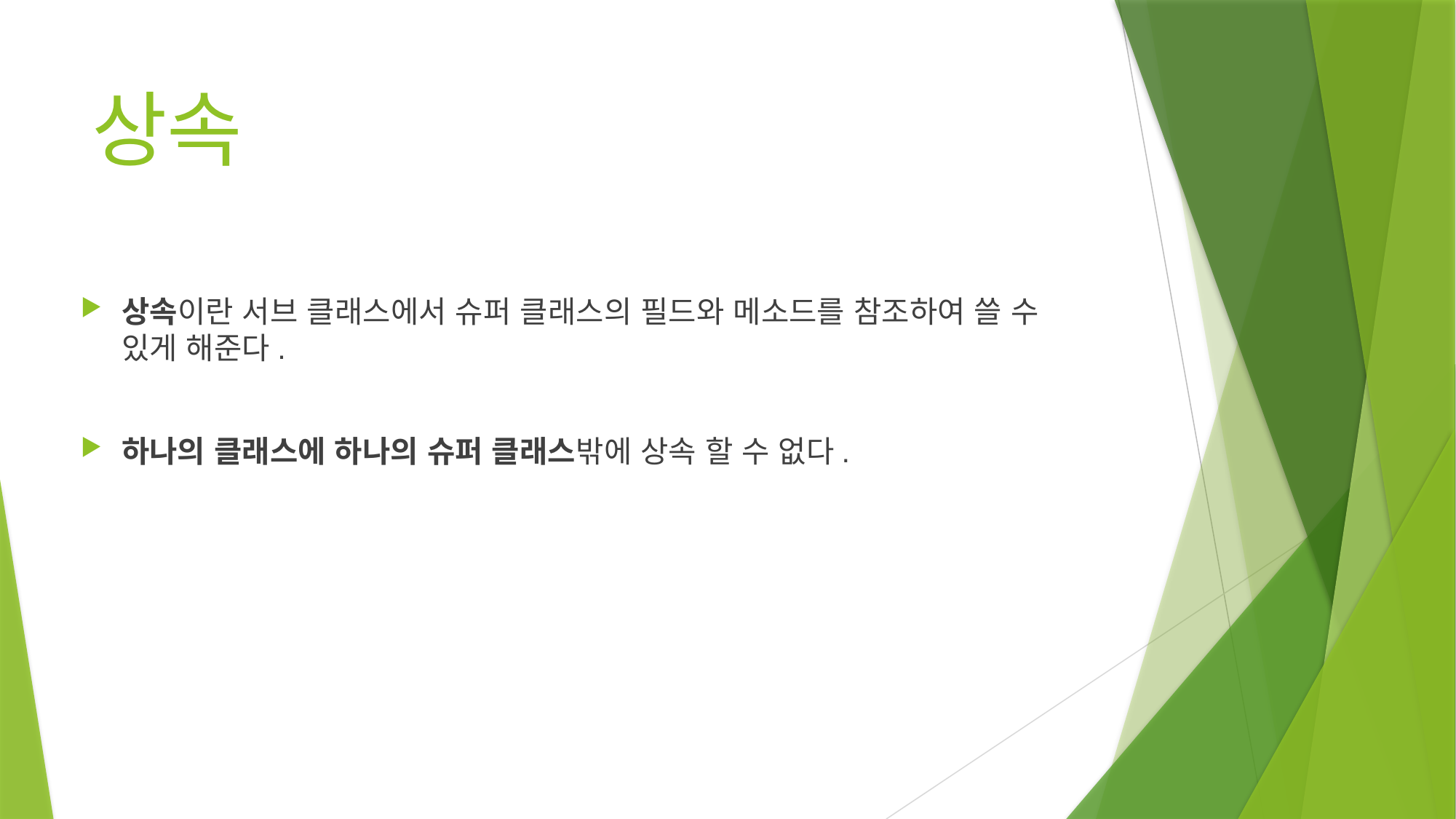

# 상속

상속이란 서브 클래스에서 슈퍼 클래스의 필드와 메소드를 참조하여 쓸 수 있게 해준다.

하나의 클래스에 하나의 슈퍼 클래스밖에 상속 할 수 없다.